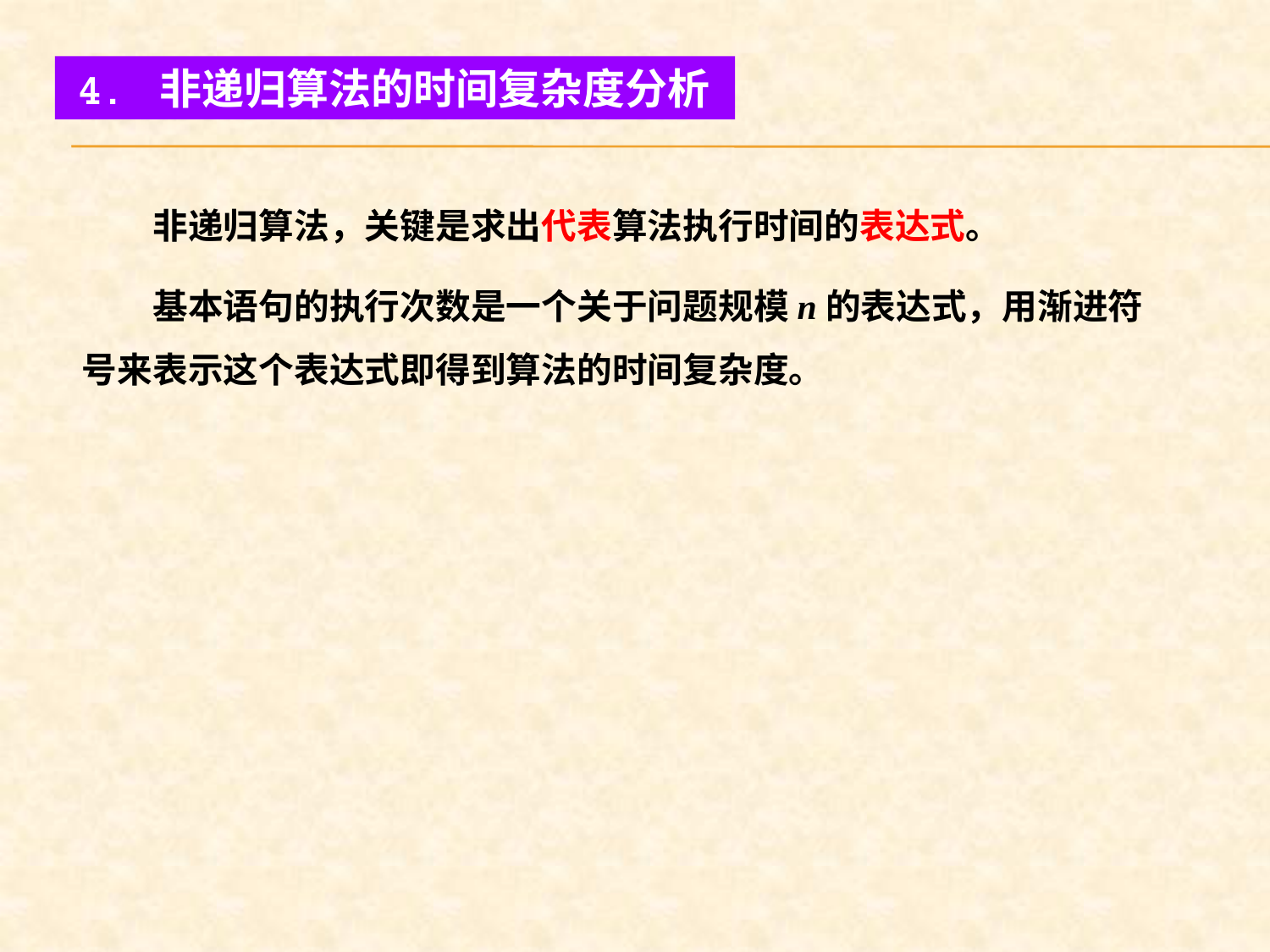

4. 非递归算法的时间复杂度分析
　　非递归算法，关键是求出代表算法执行时间的表达式。
　　基本语句的执行次数是一个关于问题规模n的表达式，用渐进符号来表示这个表达式即得到算法的时间复杂度。